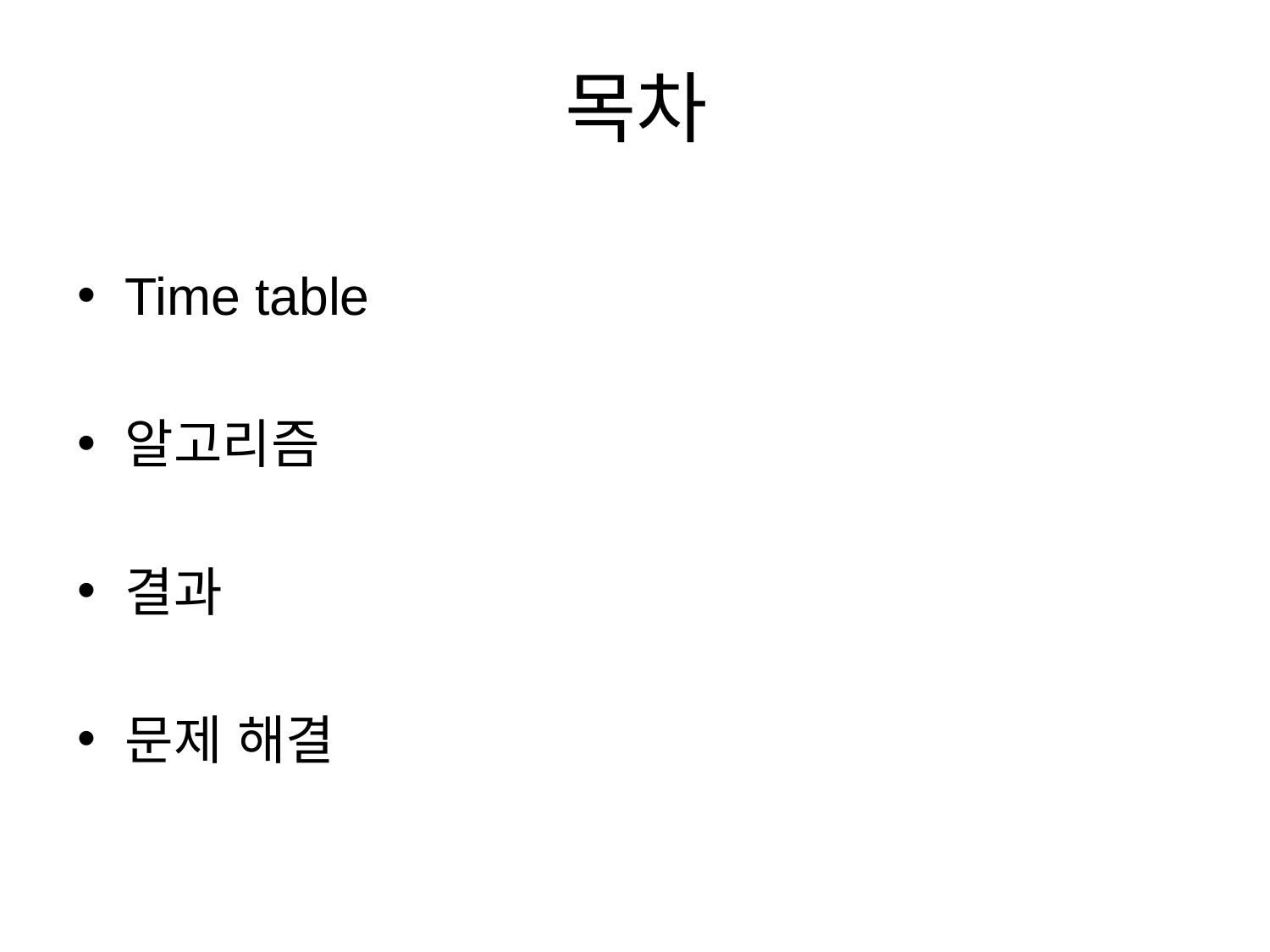

# 목차
Time table

알고리즘

결과

문제 해결